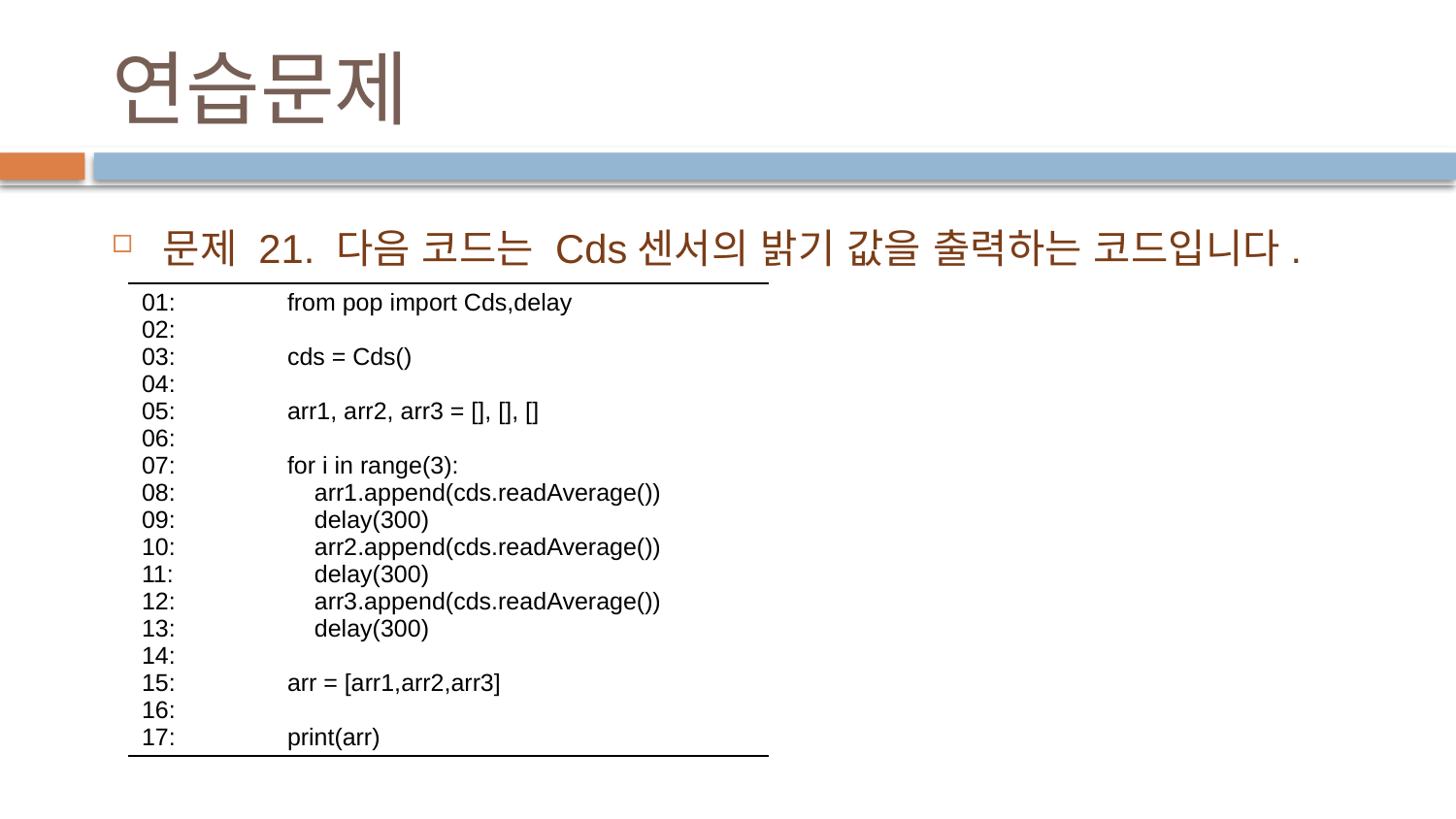

# 연습문제
문제 21. 다음 코드는 Cds센서의 밝기 값을 출력하는 코드입니다.
| 01: from pop import Cds,delay 02: 03: cds = Cds() 04: 05: arr1, arr2, arr3 = [], [], [] 06: 07: for i in range(3): 08: arr1.append(cds.readAverage()) 09: delay(300) 10: arr2.append(cds.readAverage()) 11: delay(300) 12: arr3.append(cds.readAverage()) 13: delay(300) 14: 15: arr = [arr1,arr2,arr3] 16: 17: print(arr) |
| --- |